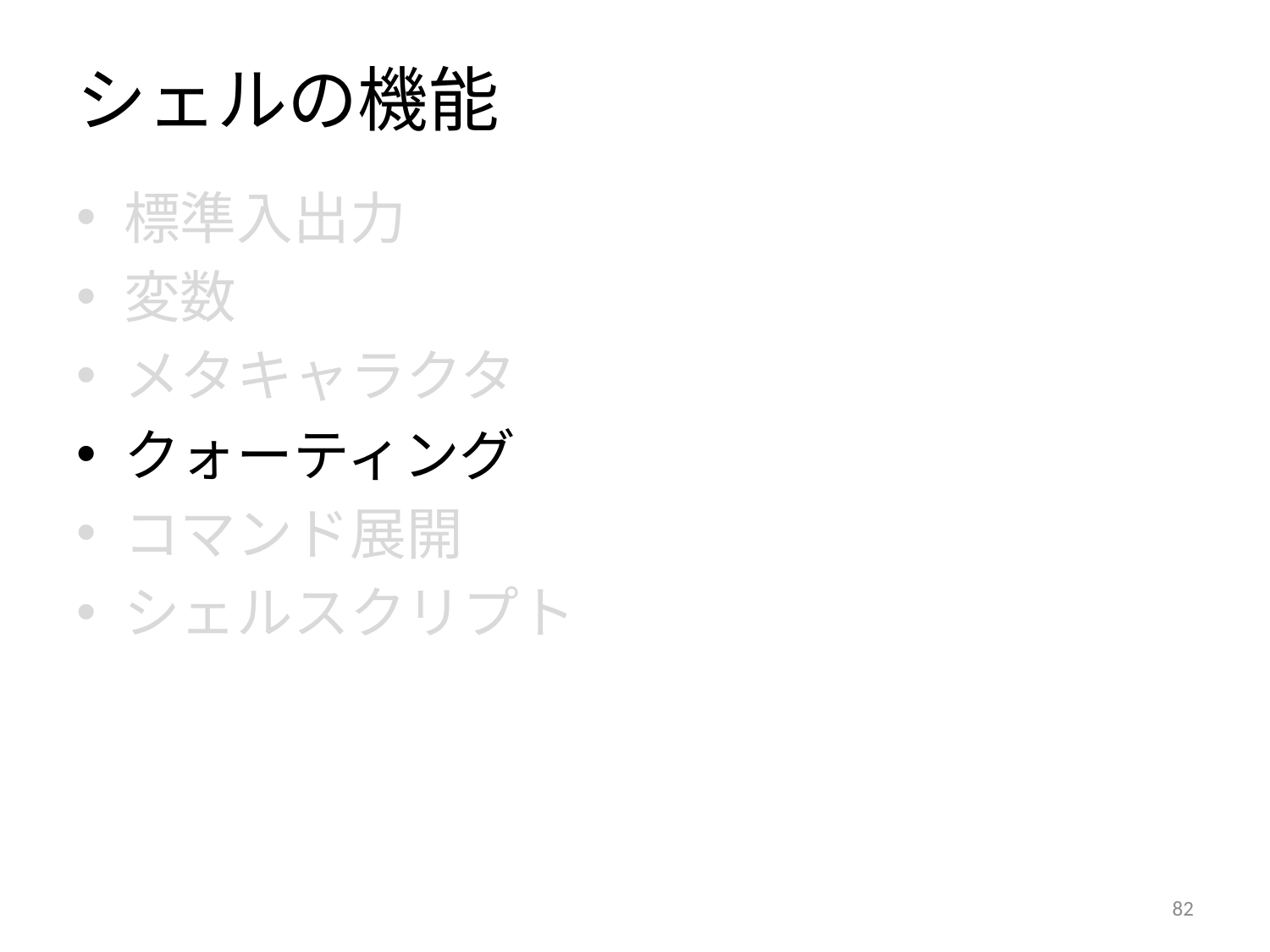

# シェルの機能
標準入出力
変数
メタキャラクタ
クォーティング
コマンド展開
シェルスクリプト

82